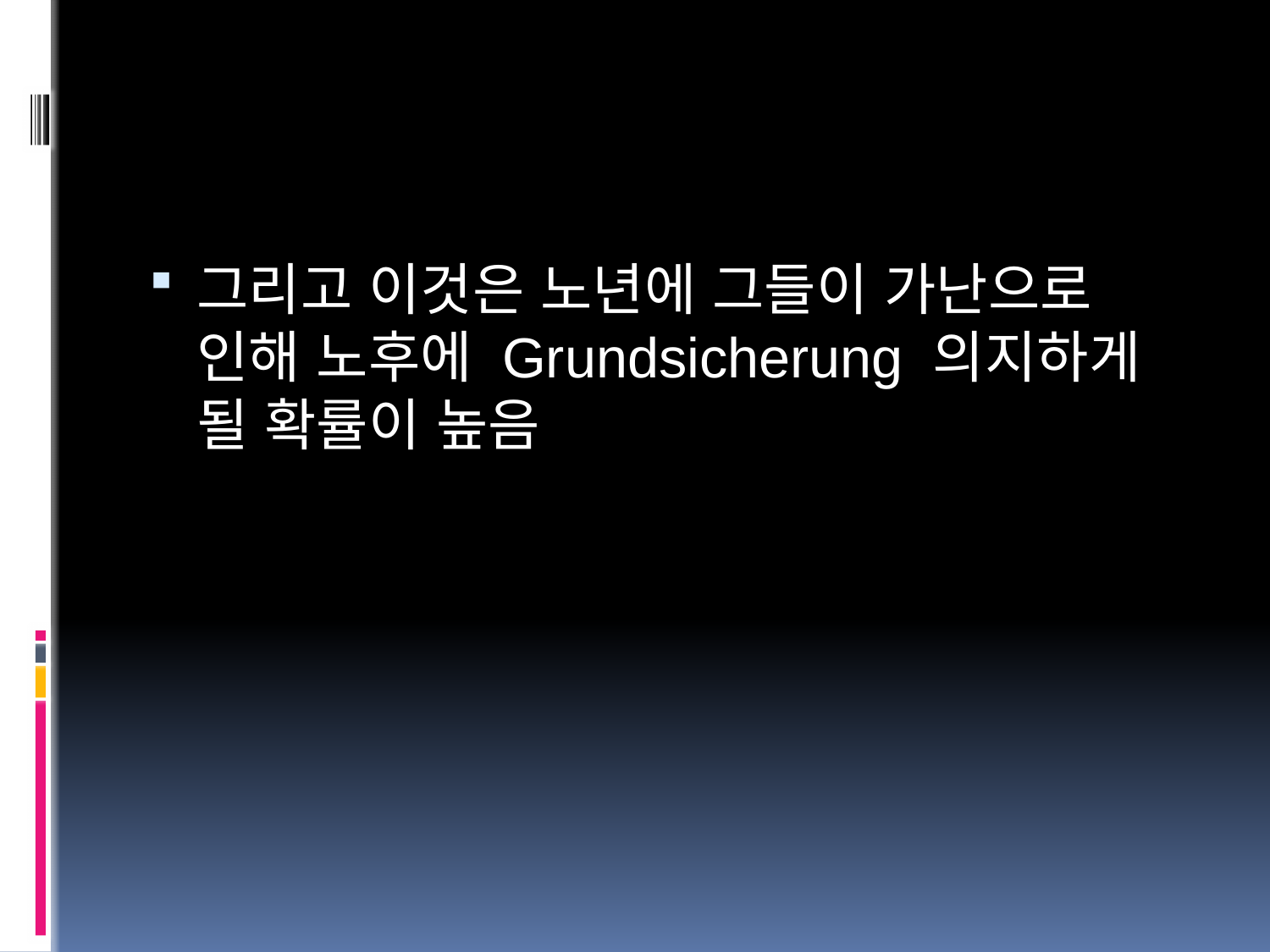

#
그리고 이것은 노년에 그들이 가난으로 인해 노후에 Grundsicherung 의지하게 될 확률이 높음